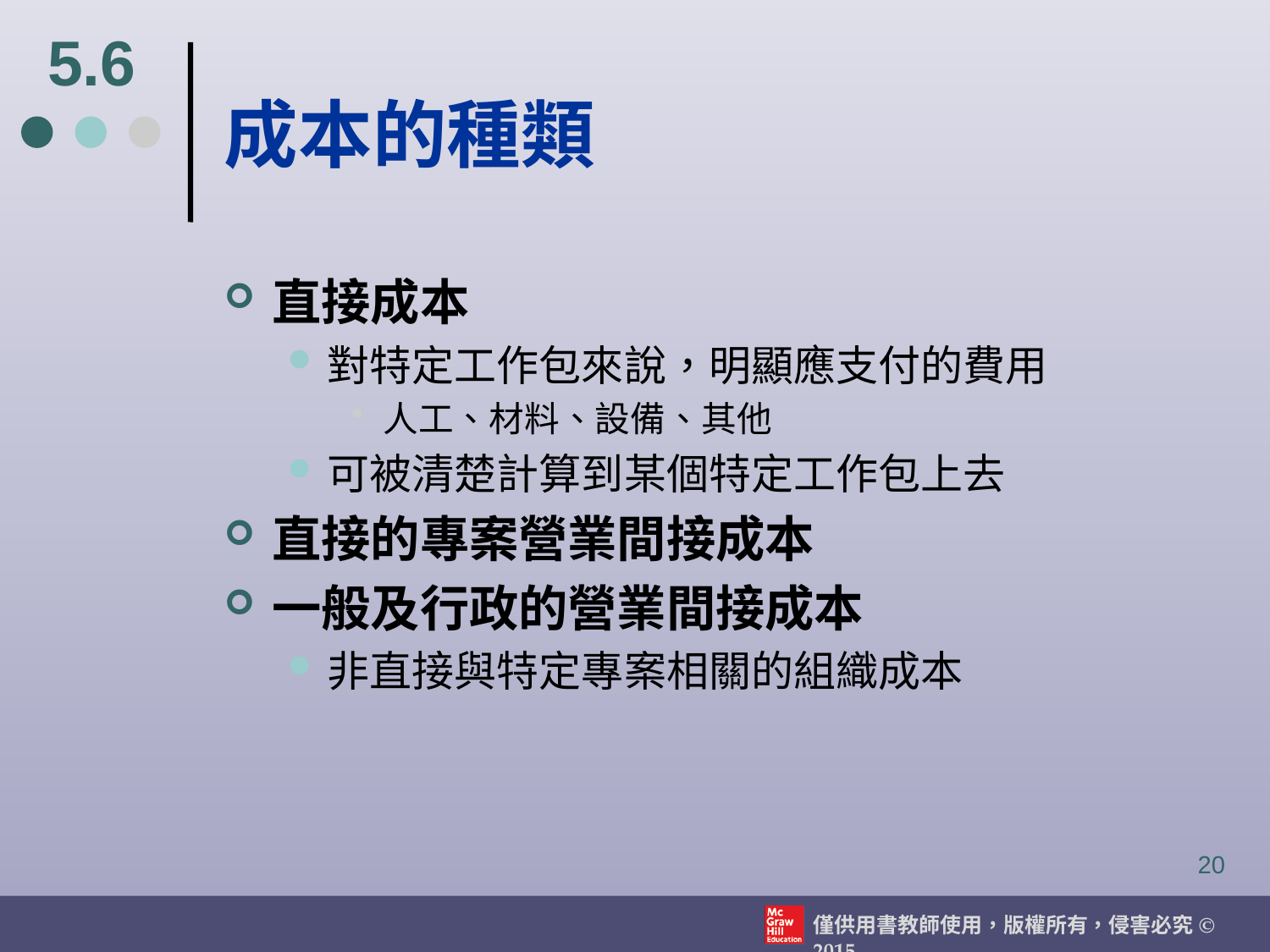

5.6
# 成本的種類
直接成本
對特定工作包來說，明顯應支付的費用
人工、材料、設備、其他
可被清楚計算到某個特定工作包上去
直接的專案營業間接成本
一般及行政的營業間接成本
非直接與特定專案相關的組織成本
20